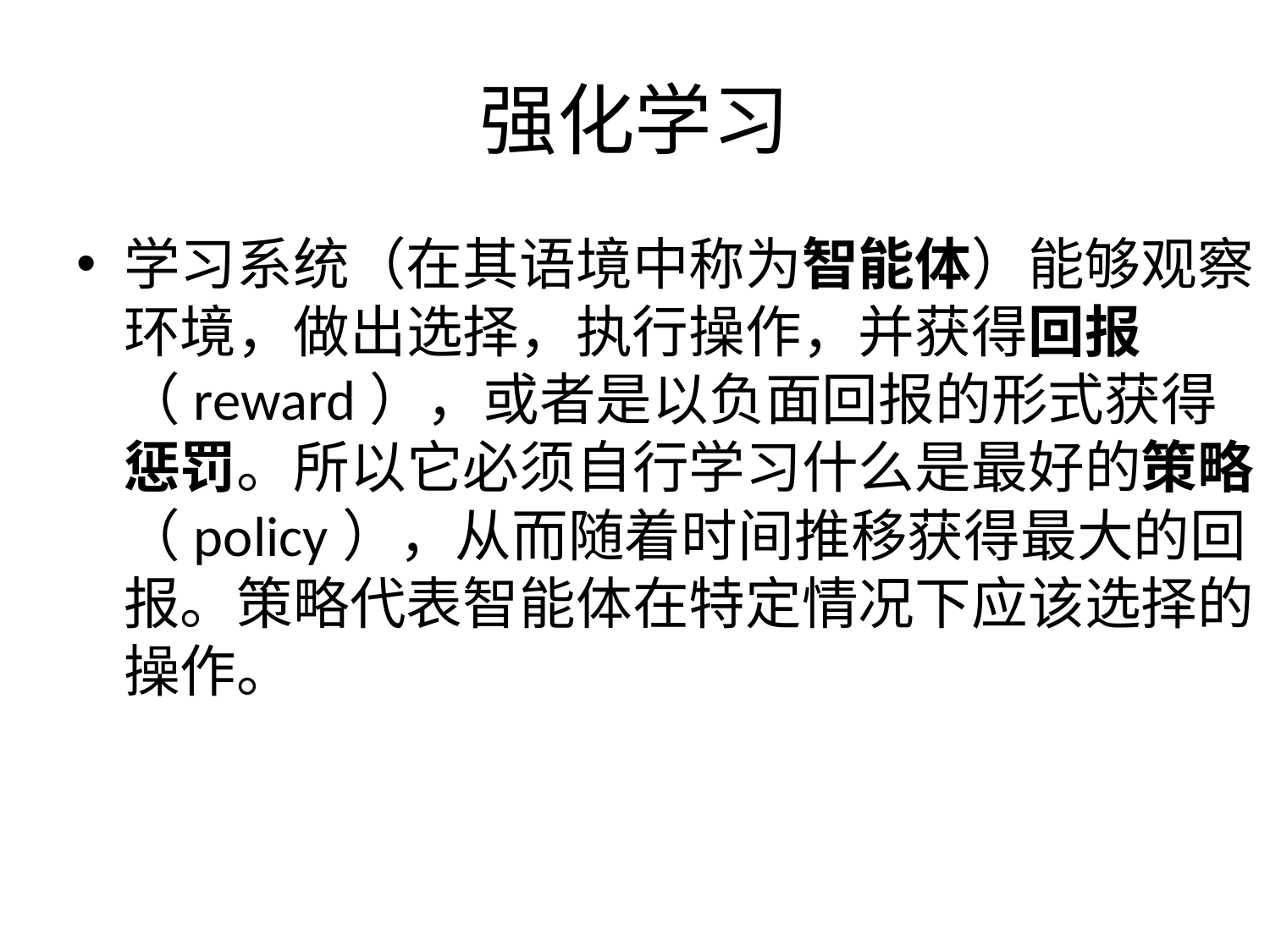

# 强化学习
学习系统（在其语境中称为智能体）能够观察环境，做出选择，执行操作，并获得回报（reward），或者是以负面回报的形式获得惩罚。所以它必须自行学习什么是最好的策略（policy），从而随着时间推移获得最大的回报。策略代表智能体在特定情况下应该选择的操作。